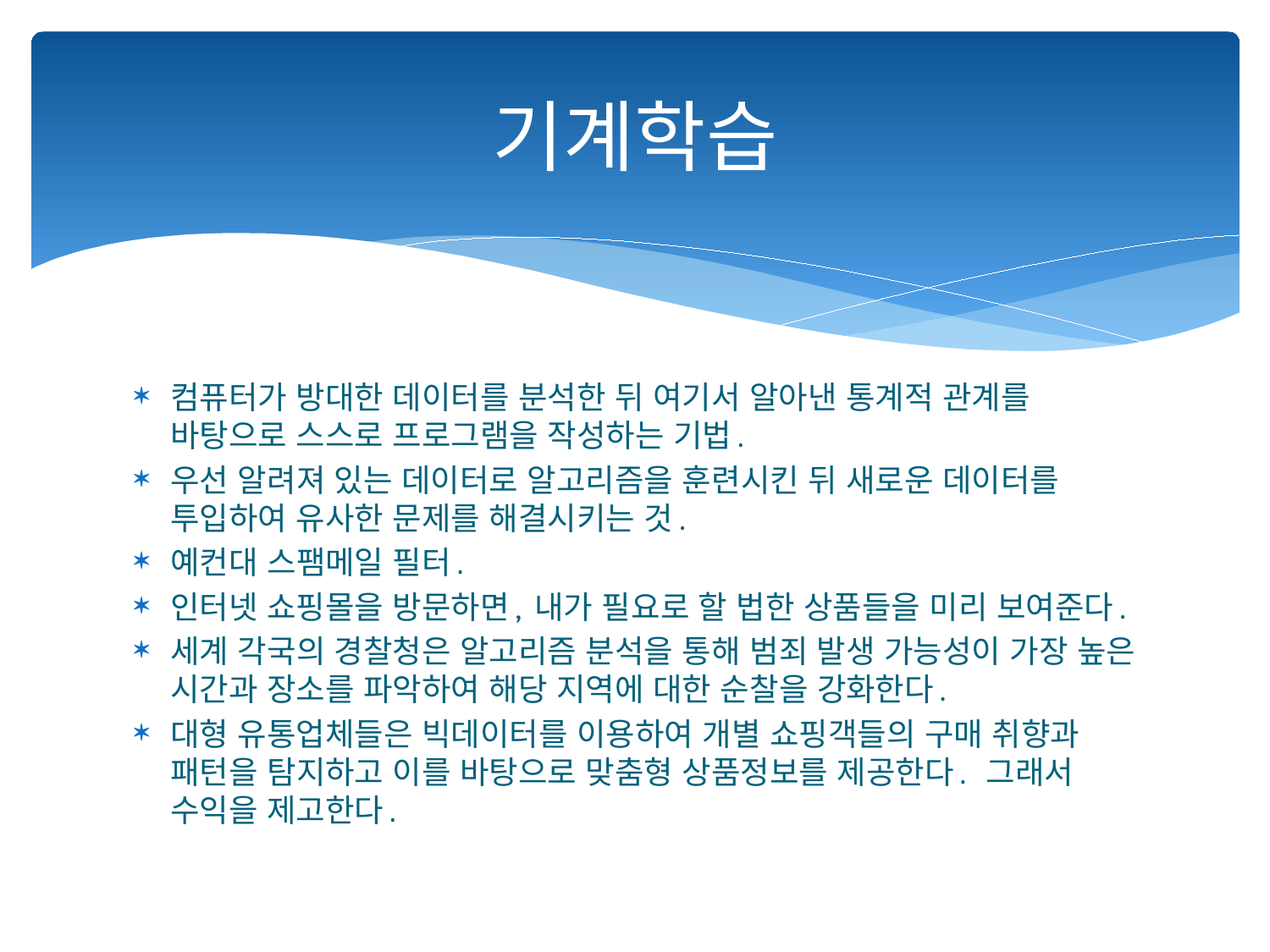

# 기계학습
컴퓨터가 방대한 데이터를 분석한 뒤 여기서 알아낸 통계적 관계를 바탕으로 스스로 프로그램을 작성하는 기법.
우선 알려져 있는 데이터로 알고리즘을 훈련시킨 뒤 새로운 데이터를 투입하여 유사한 문제를 해결시키는 것.
예컨대 스팸메일 필터.
인터넷 쇼핑몰을 방문하면, 내가 필요로 할 법한 상품들을 미리 보여준다.
세계 각국의 경찰청은 알고리즘 분석을 통해 범죄 발생 가능성이 가장 높은 시간과 장소를 파악하여 해당 지역에 대한 순찰을 강화한다.
대형 유통업체들은 빅데이터를 이용하여 개별 쇼핑객들의 구매 취향과 패턴을 탐지하고 이를 바탕으로 맞춤형 상품정보를 제공한다.  그래서 수익을 제고한다.